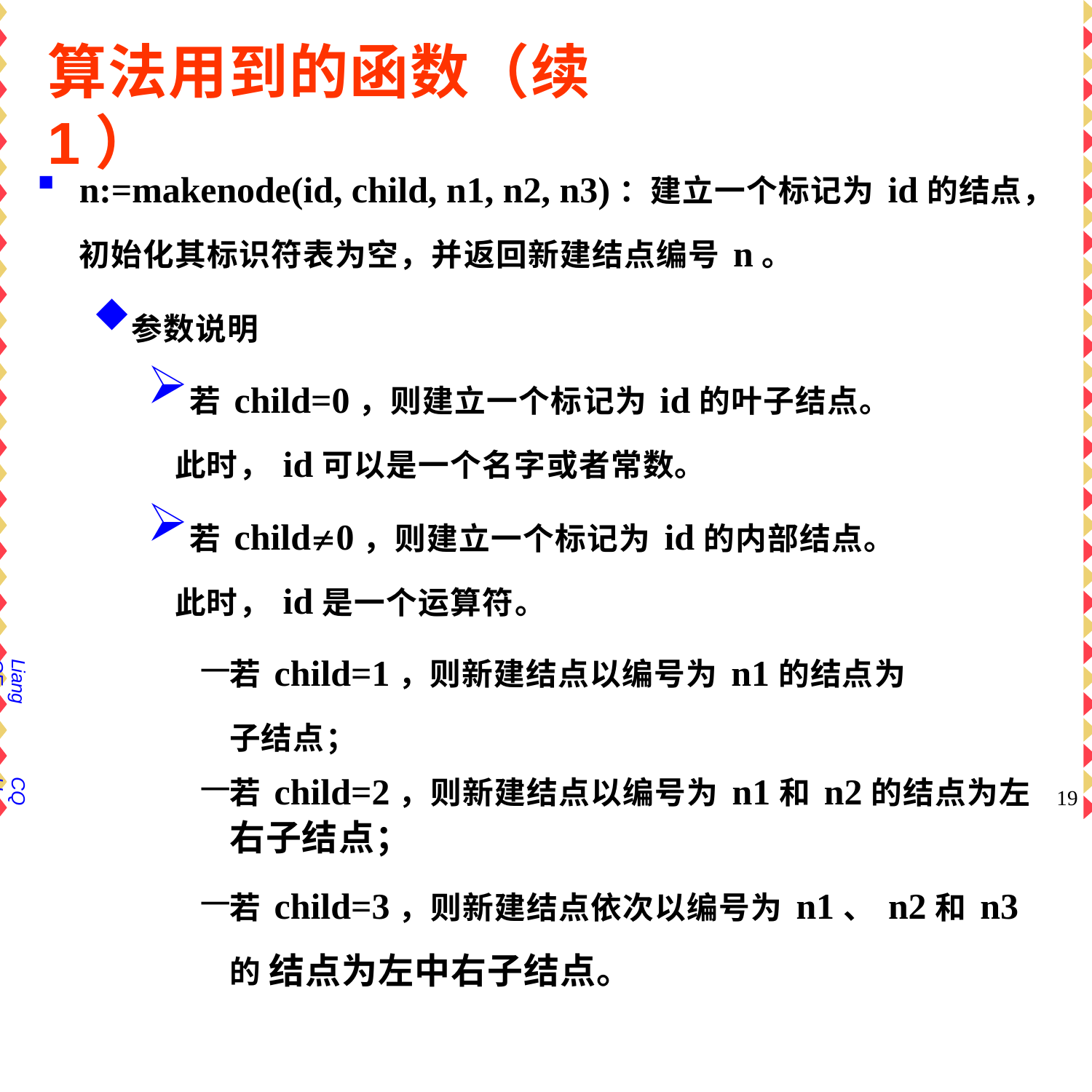

# 算法用到的函数（续1）
n:=makenode(id, child, n1, n2, n3)：建立一个标记为id的结点，  初始化其标识符表为空，并返回新建结点编号n。
参数说明
若child=0，则建立一个标记为id的叶子结点。 此时，id可以是一个名字或者常数。
若child≠0，则建立一个标记为id的内部结点。 此时，id是一个运算符。
若child=1，则新建结点以编号为n1的结点为子结点；
若child=2，则新建结点以编号为n1和n2的结点为左 右子结点；
若child=3，则新建结点依次以编号为n1、n2和n3的 结点为左中右子结点。
Liang GE
CQU
19